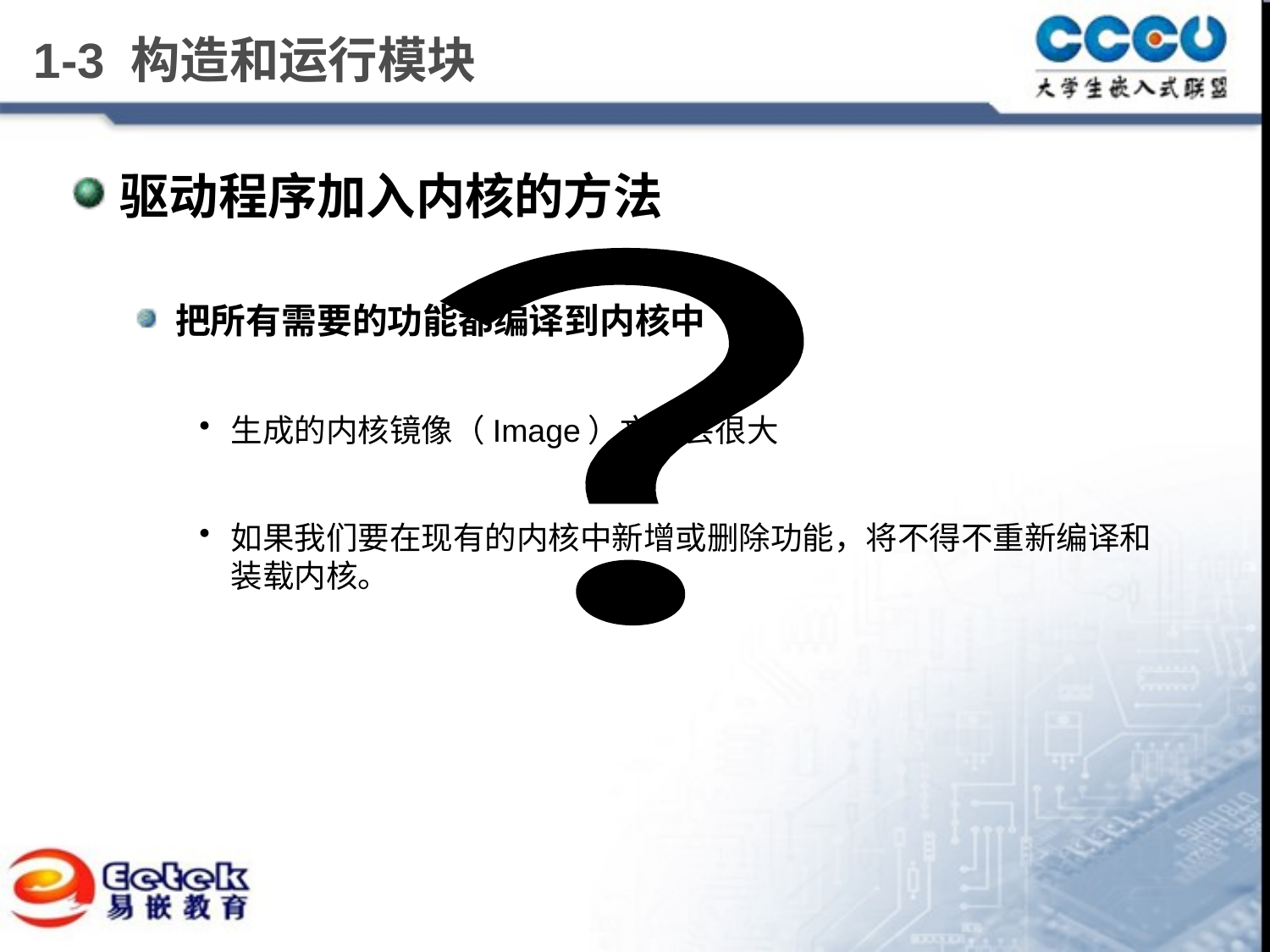

# 1-3 构造和运行模块
驱动程序加入内核的方法

把所有需要的功能都编译到内核中

生成的内核镜像（Image）文件会很大

如果我们要在现有的内核中新增或删除功能，将不得不重新编译和装载内核。

？